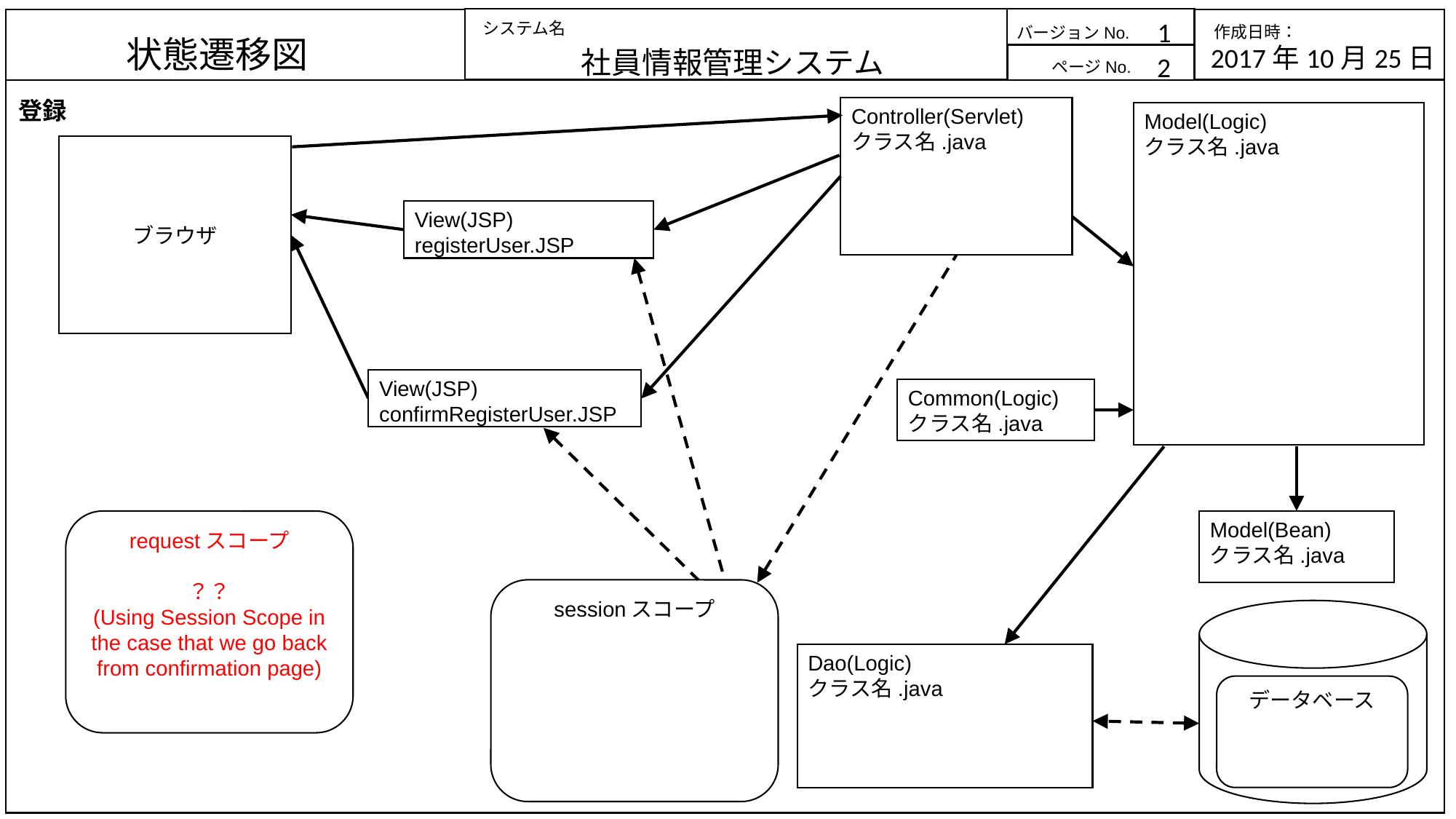

1
システム名
作成日時：
バージョンNo.
状態遷移図
2017年10月25日
社員情報管理システム
2
ページNo.
登録

Controller(Servlet)
クラス名.java
Model(Logic)
クラス名.java
ブラウザ
View(JSP)
registerUser.JSP
View(JSP)
confirmRegisterUser.JSP
Common(Logic)
クラス名.java

requestスコープ

？？
(Using Session Scope in the case that we go back from confirmation page)
Model(Bean)
クラス名.java
sessionスコープ

Dao(Logic)
クラス名.java

データベース